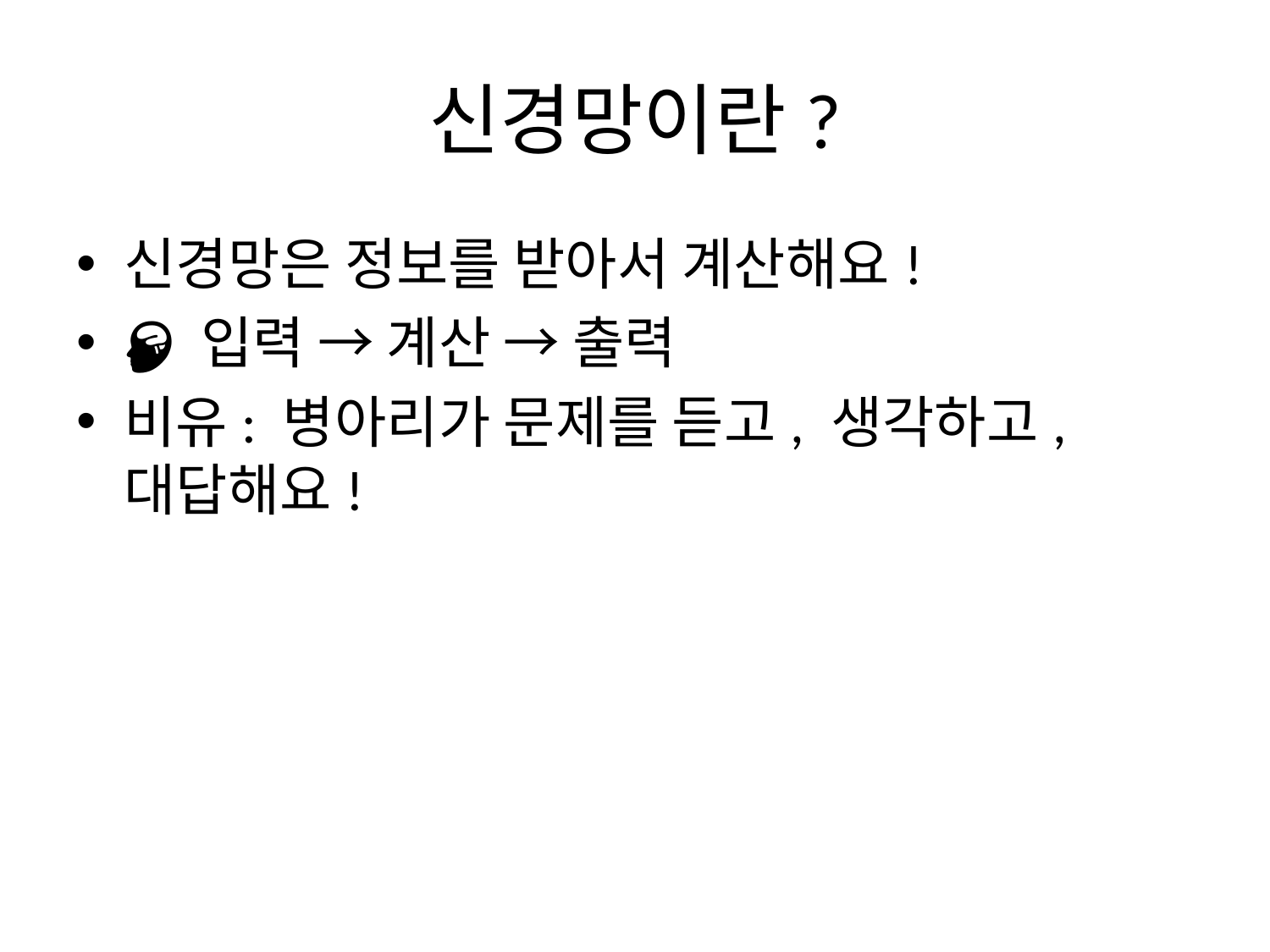

# 신경망이란?
신경망은 정보를 받아서 계산해요!
🧠 입력 → 계산 → 출력
비유: 병아리가 문제를 듣고, 생각하고, 대답해요!